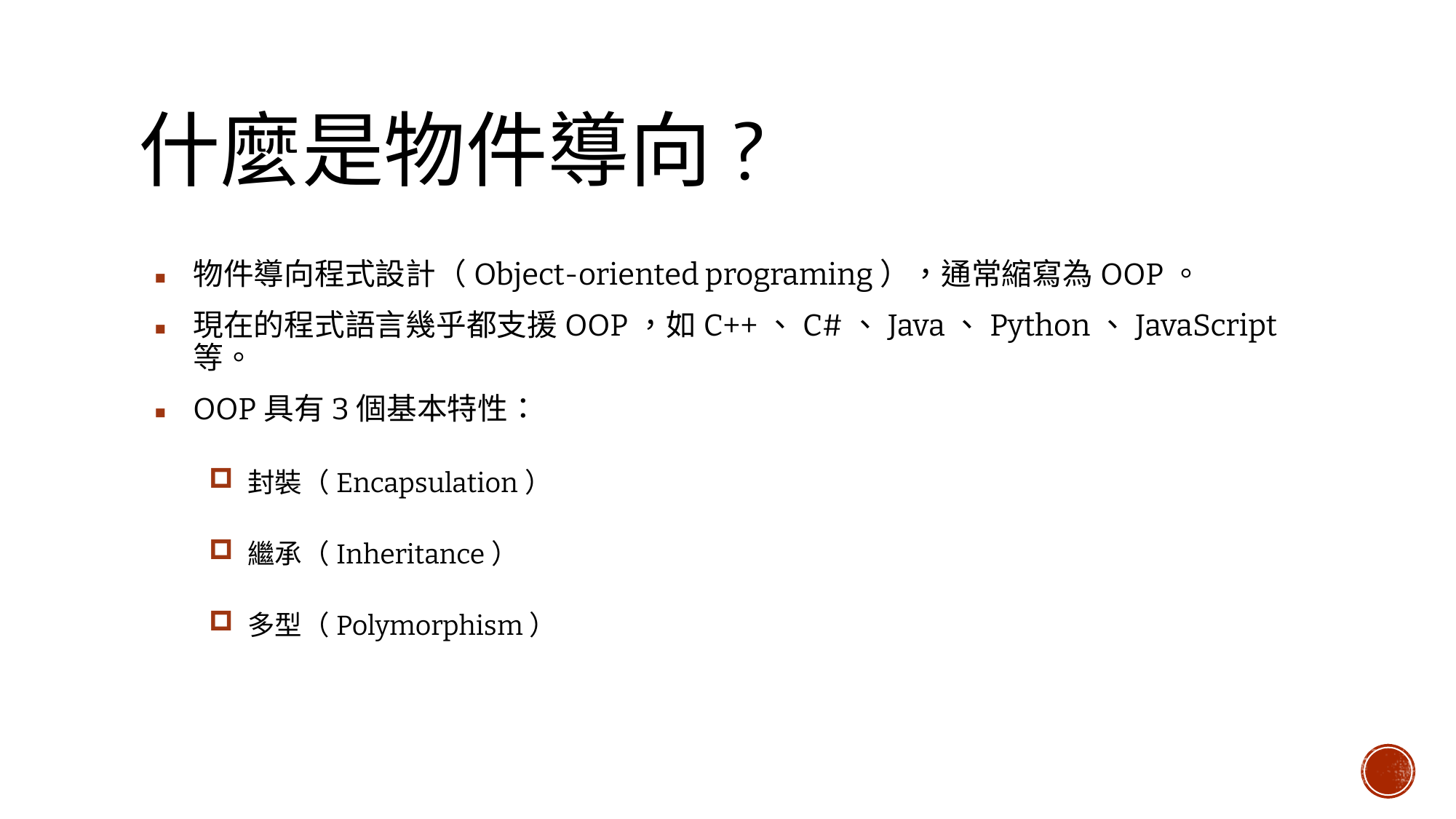

# 什麼是物件導向?
物件導向程式設計（Object-oriented programing），通常縮寫為OOP。
現在的程式語言幾乎都支援OOP，如C++、C#、Java、Python、JavaScript等。
OOP具有3個基本特性：
封裝（Encapsulation）
繼承（Inheritance）
多型（Polymorphism）